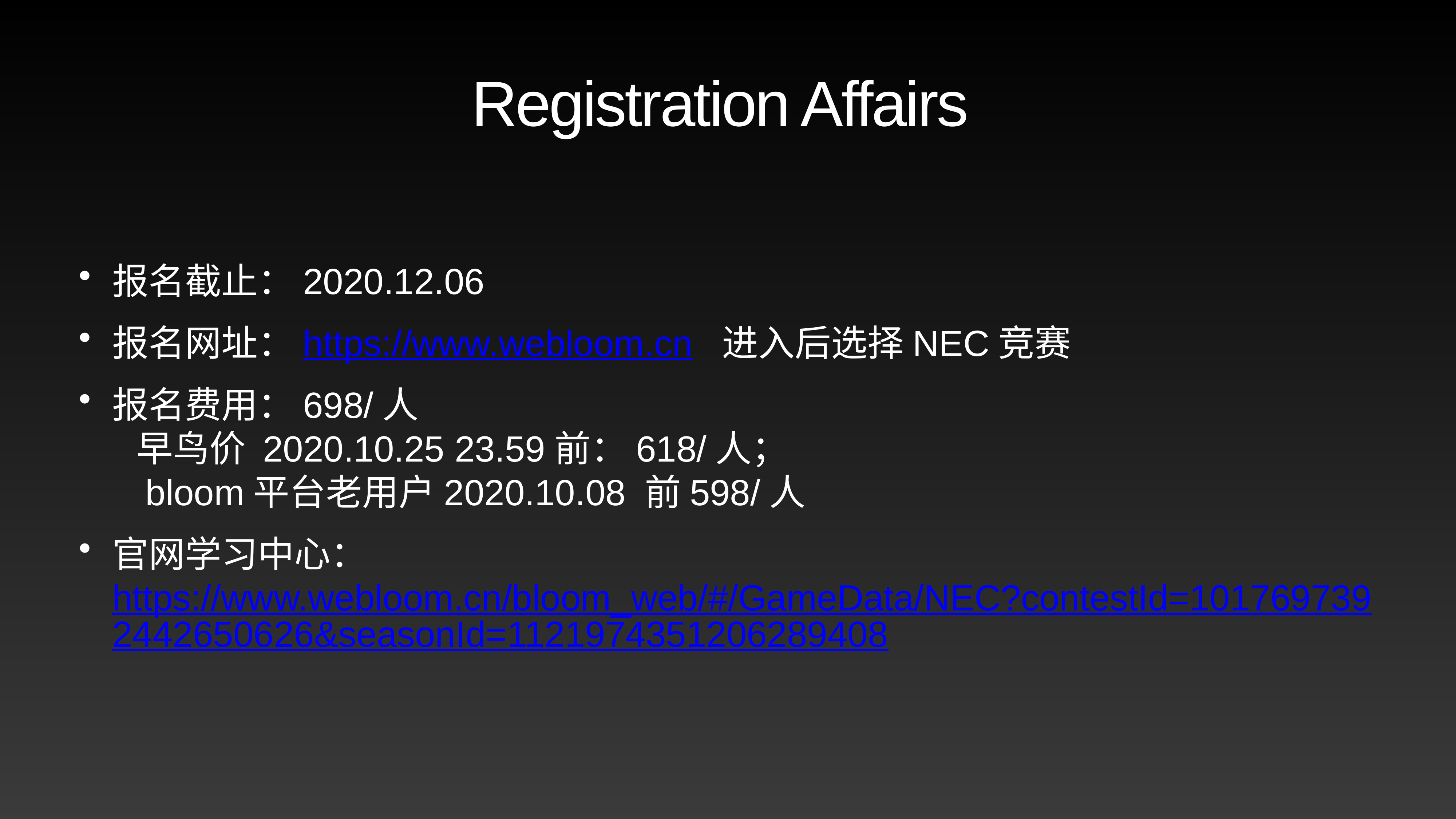

# Registration Affairs
报名截止：2020.12.06
报名网址：https://www.webloom.cn  进入后选择NEC竞赛
报名费用：698/人
   早鸟价 2020.10.25 23.59前：618/人；
   bloom平台老用户2020.10.08 前598/人
官网学习中心：https://www.webloom.cn/bloom_web/#/GameData/NEC?contestId=1017697392442650626&seasonId=1121974351206289408